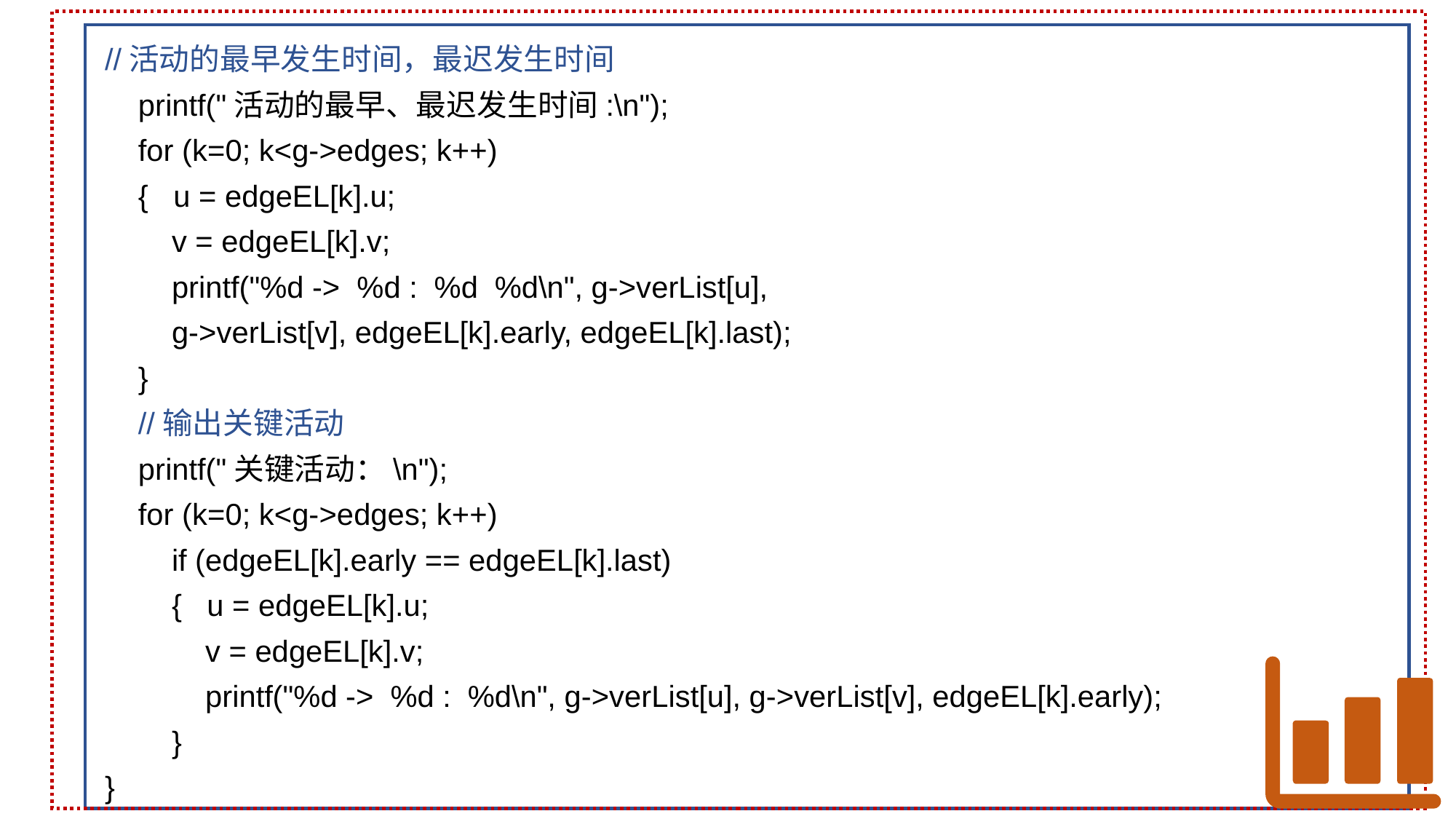

//活动的最早发生时间，最迟发生时间
    printf("活动的最早、最迟发生时间:\n");
    for (k=0; k<g->edges; k++)
    {   u = edgeEL[k].u;
        v = edgeEL[k].v;
        printf("%d ->  %d :  %d  %d\n", g->verList[u],
        g->verList[v], edgeEL[k].early, edgeEL[k].last);
    }
    //输出关键活动
    printf("关键活动：\n");
    for (k=0; k<g->edges; k++)
        if (edgeEL[k].early == edgeEL[k].last)
        {   u = edgeEL[k].u;
            v = edgeEL[k].v;
            printf("%d ->  %d :  %d\n", g->verList[u], g->verList[v], edgeEL[k].early);
        }
}